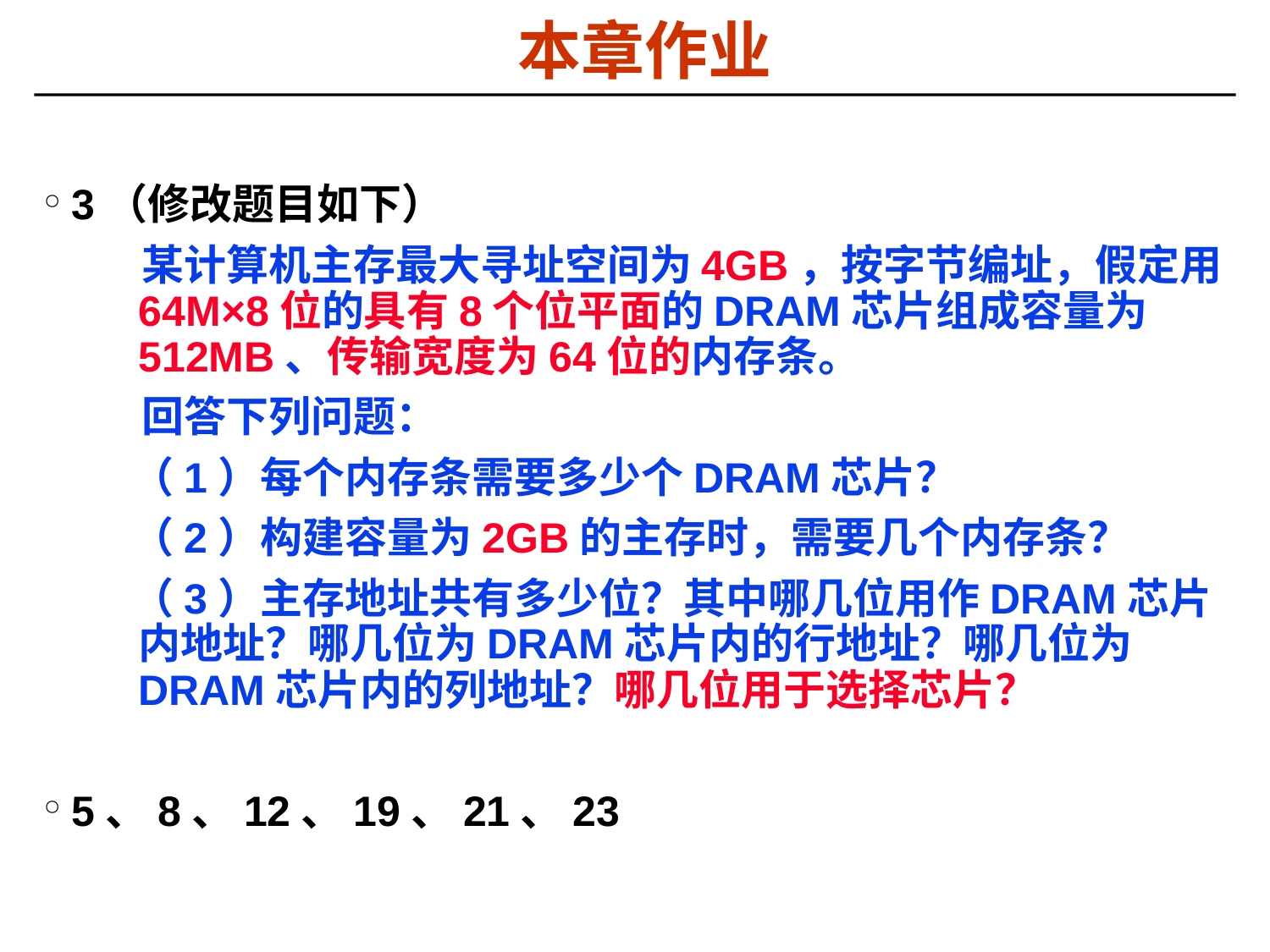

# 本章作业
3（修改题目如下）
  某计算机主存最大寻址空间为4GB，按字节编址，假定用64M×8位的具有8个位平面的DRAM芯片组成容量为512MB、传输宽度为64位的内存条。
  回答下列问题：
 （1）每个内存条需要多少个DRAM芯片？
 （2）构建容量为2GB的主存时，需要几个内存条？
 （3）主存地址共有多少位？其中哪几位用作DRAM芯片内地址？哪几位为DRAM芯片内的行地址？哪几位为DRAM芯片内的列地址？哪几位用于选择芯片？

5、8、12、19、21、23